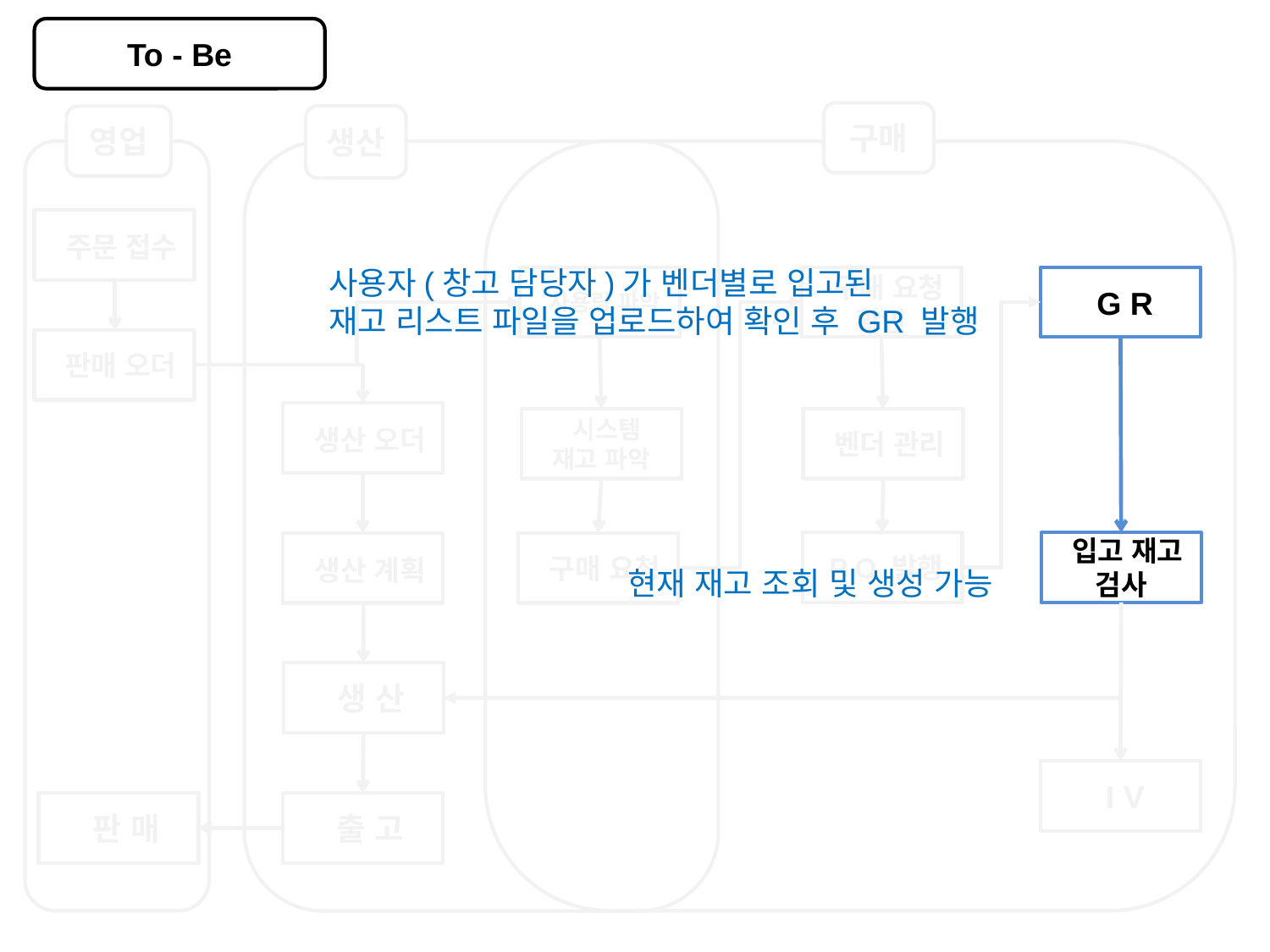

To - Be
구매
생산
영업

 주문 접수
사용자(창고 담당자)가 벤더별로 입고된
재고 리스트 파일을 업로드하여 확인 후 GR 발행
 사용량 파악
 구매 요청 확인
 G R
 판매 오더
 생산 오더
 시스템
재고 파악
 벤더 관리
 P O 발행
 입고 재고 검사
 생산 계획
 구매 요청
현재 재고 조회 및 생성 가능
 생 산
 I V
 판 매
 출 고